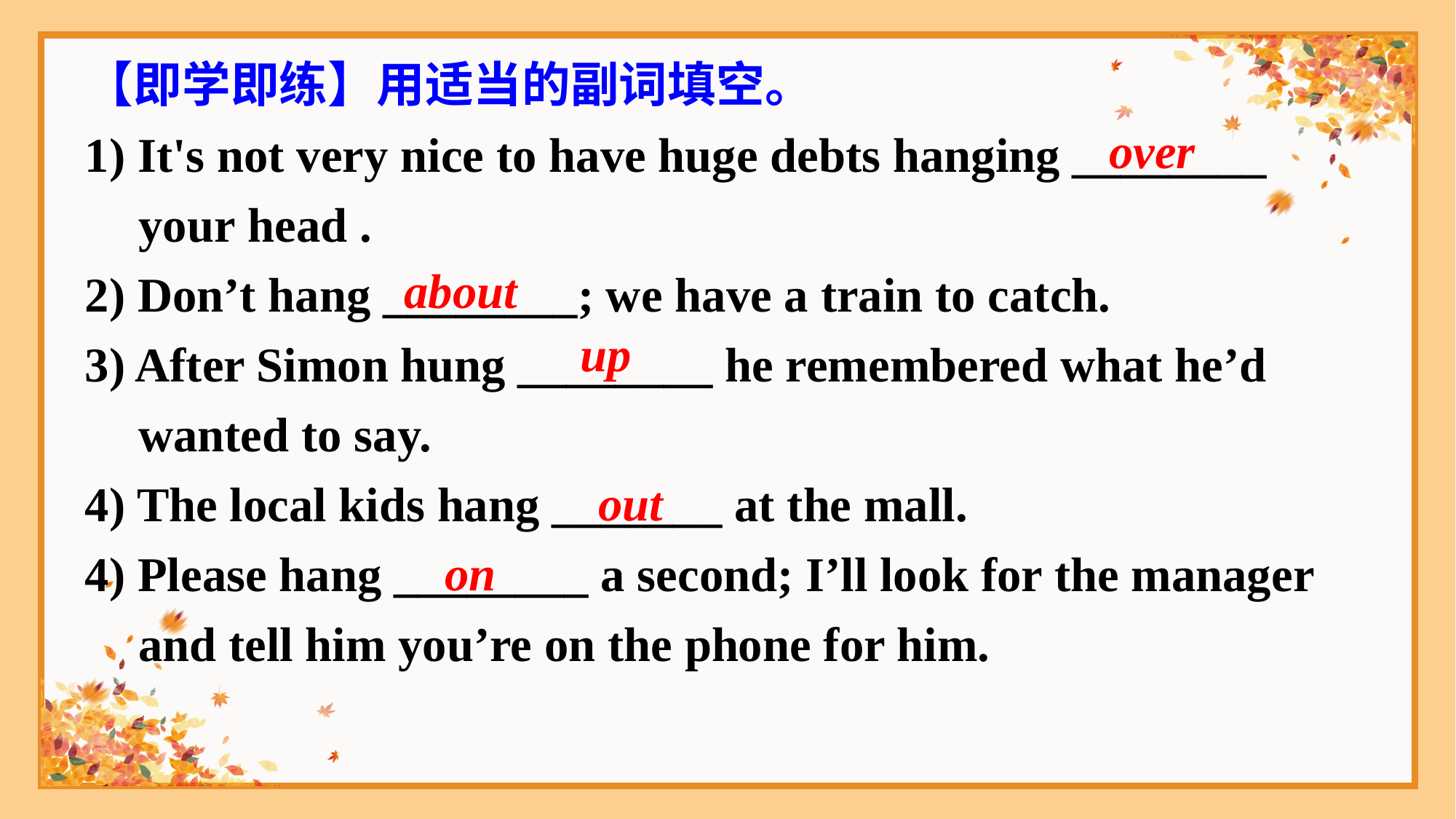

【即学即练】用适当的副词填空。
1) It's not very nice to have huge debts hanging ________ your head .
2) Don’t hang ________; we have a train to catch.
3) After Simon hung ________ he remembered what he’d wanted to say.
4) The local kids hang _______ at the mall.
4) Please hang ________ a second; I’ll look for the manager and tell him you’re on the phone for him.
over
about
up
out
on